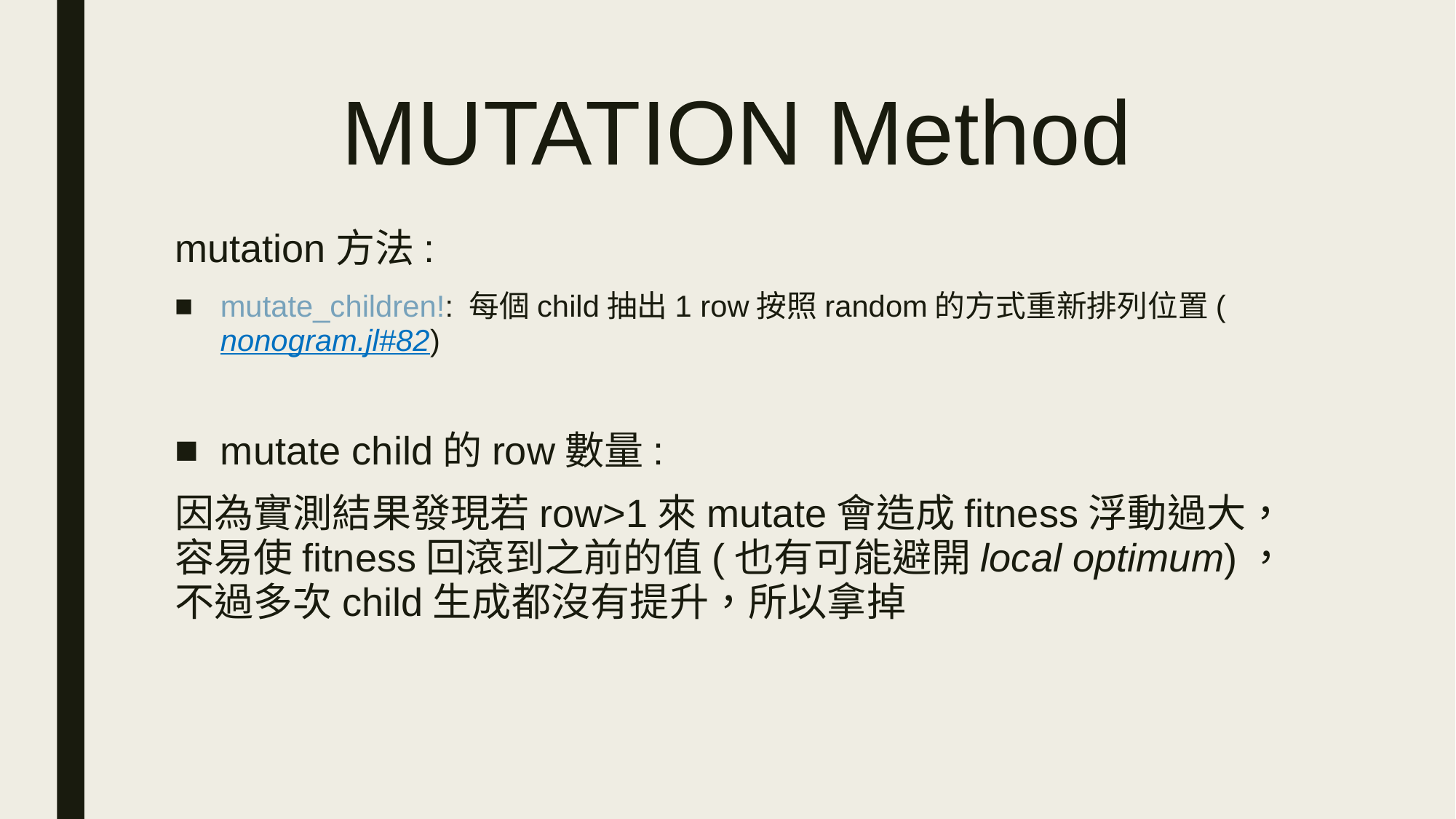

# MUTATION Method
mutation方法:
mutate_children!: 每個child抽出1 row按照random的方式重新排列位置(nonogram.jl#82)

mutate child的row數量:
因為實測結果發現若row>1來mutate會造成fitness浮動過大，容易使fitness回滾到之前的值(也有可能避開local optimum)，不過多次child生成都沒有提升，所以拿掉